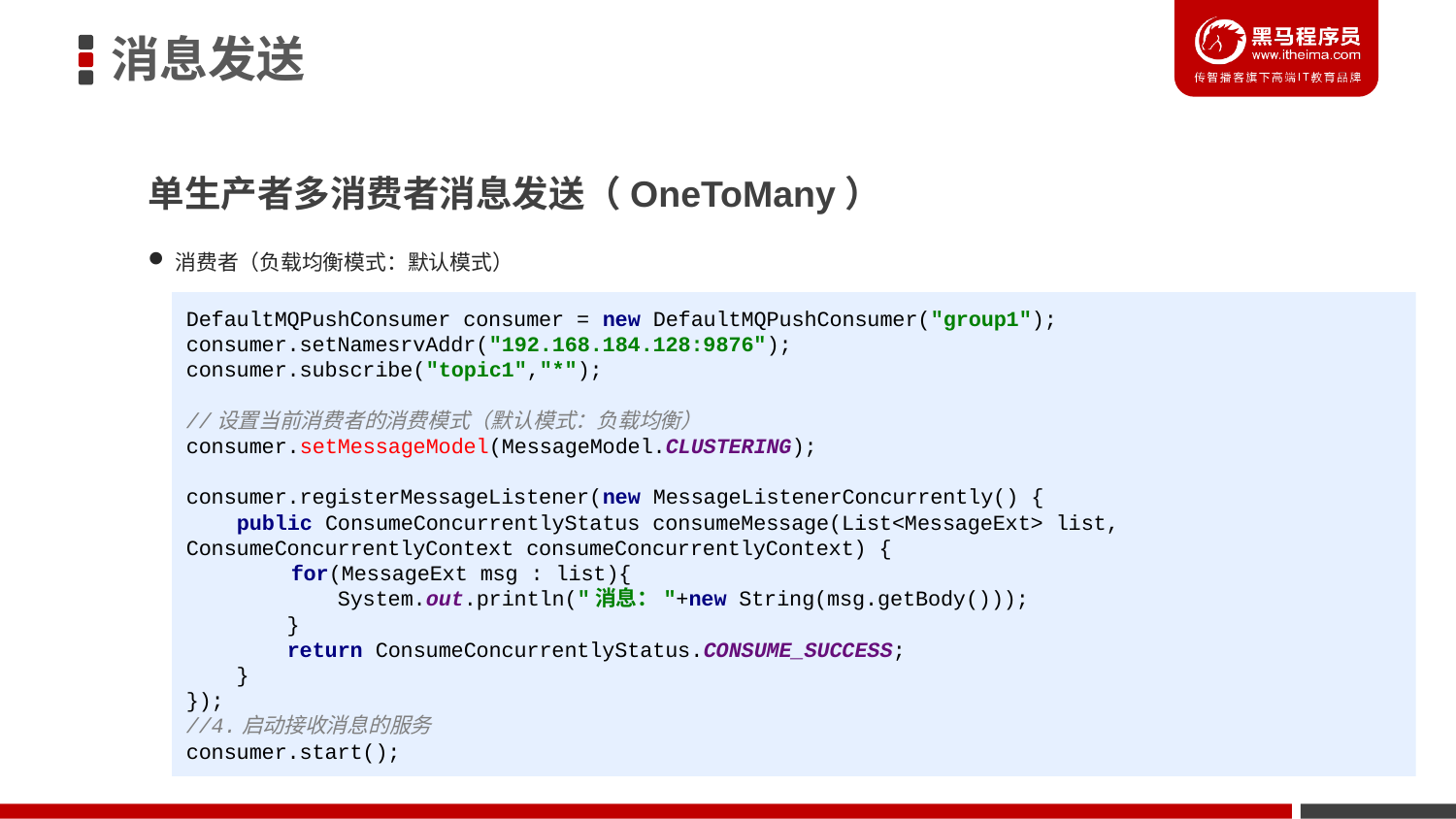

消息发送
单生产者多消费者消息发送（OneToMany）
消费者（负载均衡模式：默认模式）
DefaultMQPushConsumer consumer = new DefaultMQPushConsumer("group1");
consumer.setNamesrvAddr("192.168.184.128:9876");
consumer.subscribe("topic1","*");
//设置当前消费者的消费模式（默认模式：负载均衡）
consumer.setMessageModel(MessageModel.CLUSTERING);
consumer.registerMessageListener(new MessageListenerConcurrently() {
    public ConsumeConcurrentlyStatus consumeMessage(List<MessageExt> list, ConsumeConcurrentlyContext consumeConcurrentlyContext) {
                  for(MessageExt msg : list){
            System.out.println("消息："+new String(msg.getBody()));
        }
        return ConsumeConcurrentlyStatus.CONSUME_SUCCESS;
    }
});
//4.启动接收消息的服务
consumer.start();